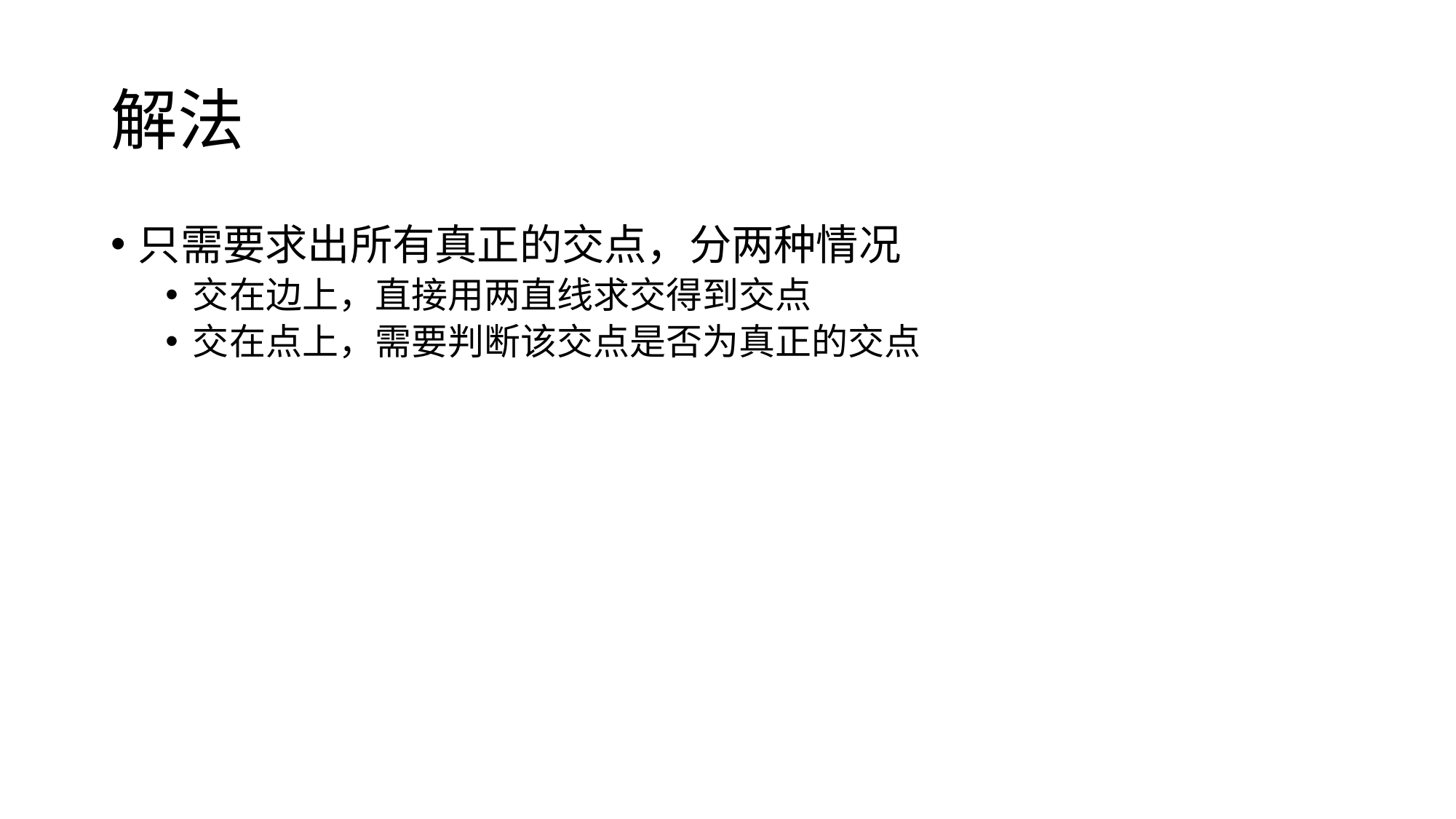

# 解法
只需要求出所有真正的交点，分两种情况
交在边上，直接用两直线求交得到交点
交在点上，需要判断该交点是否为真正的交点